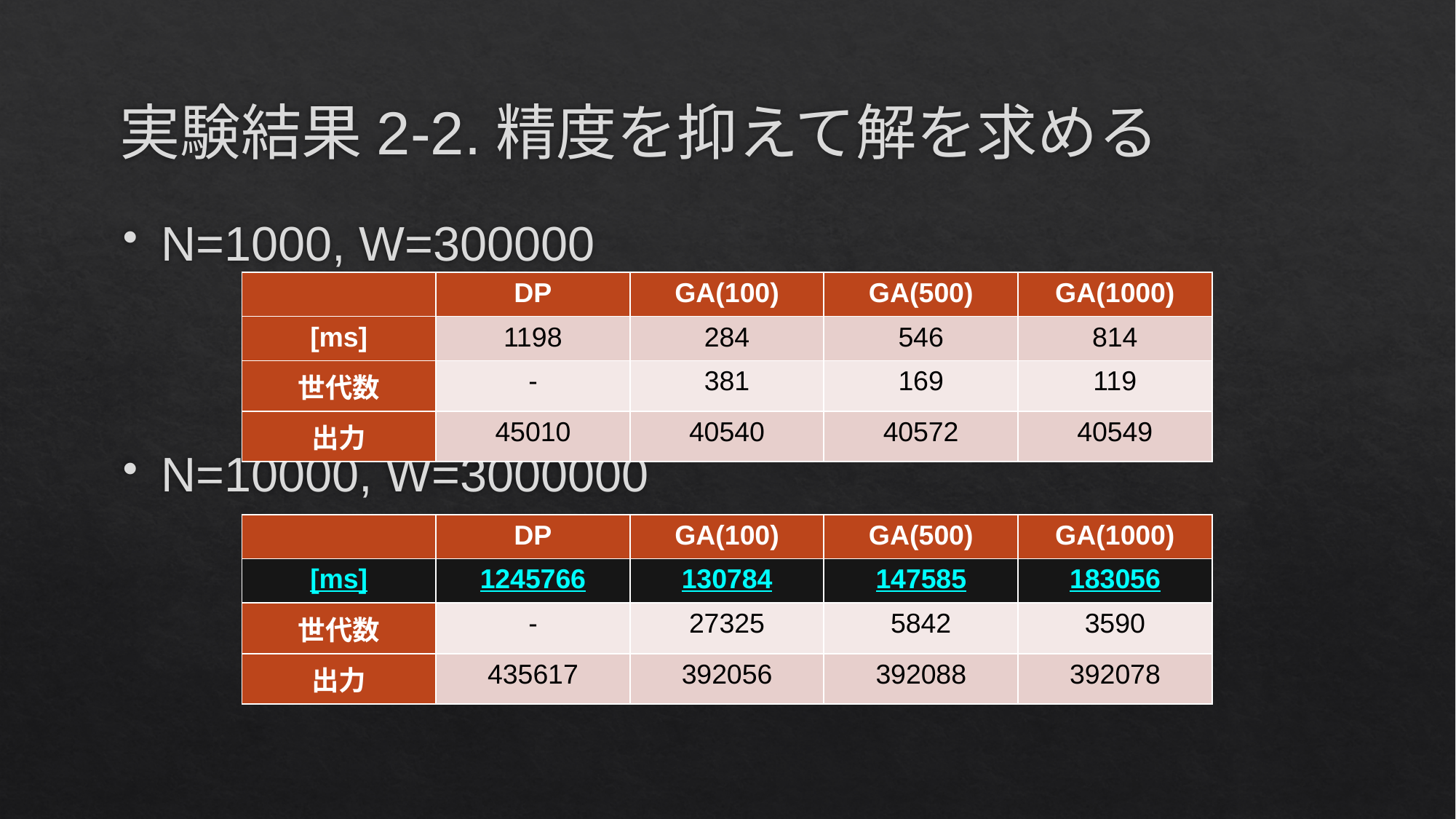

# 実験結果2-2.精度を抑えて解を求める
N=1000, W=300000

N=10000, W=3000000
|  | DP | GA(100) | GA(500) | GA(1000) |
| --- | --- | --- | --- | --- |
| [ms] | 1198 | 284 | 546 | 814 |
| 世代数 | - | 381 | 169 | 119 |
| 出力 | 45010 | 40540 | 40572 | 40549 |
|  | DP | GA(100) | GA(500) | GA(1000) |
| --- | --- | --- | --- | --- |
| [ms] | 1245766 | 130784 | 147585 | 183056 |
| 世代数 | - | 27325 | 5842 | 3590 |
| 出力 | 435617 | 392056 | 392088 | 392078 |